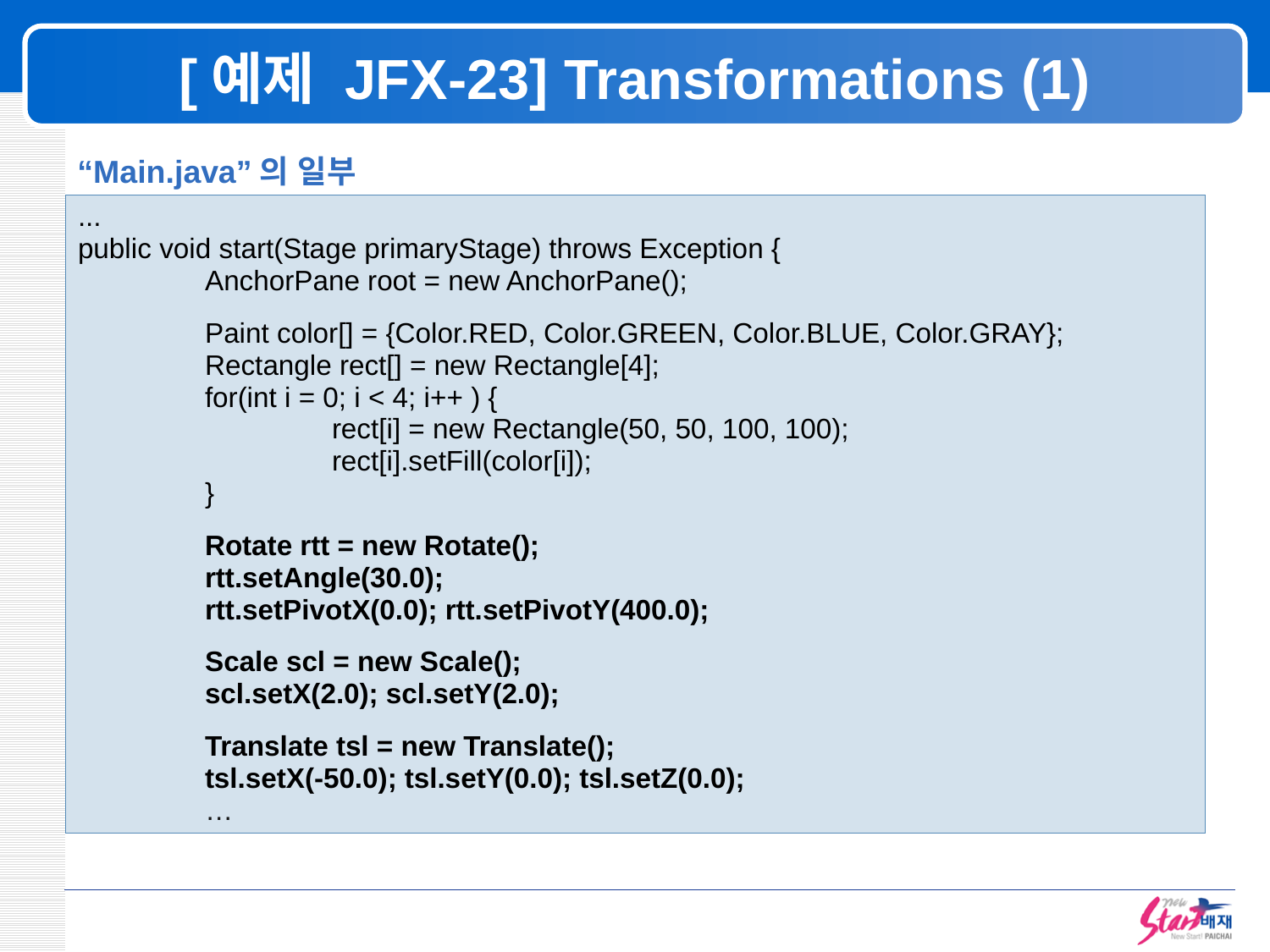

# [예제 JFX-23] Transformations (1)
“Main.java”의 일부
...
public void start(Stage primaryStage) throws Exception {
	AnchorPane root = new AnchorPane();

	Paint color[] = {Color.RED, Color.GREEN, Color.BLUE, Color.GRAY};
	Rectangle rect[] = new Rectangle[4];
	for(int i = 0; i < 4; i++ ) {
		rect[i] = new Rectangle(50, 50, 100, 100);
		rect[i].setFill(color[i]);
	}

	Rotate rtt = new Rotate();
	rtt.setAngle(30.0);
	rtt.setPivotX(0.0); rtt.setPivotY(400.0);

	Scale scl = new Scale();
	scl.setX(2.0); scl.setY(2.0);

	Translate tsl = new Translate();
	tsl.setX(-50.0); tsl.setY(0.0); tsl.setZ(0.0);
	…